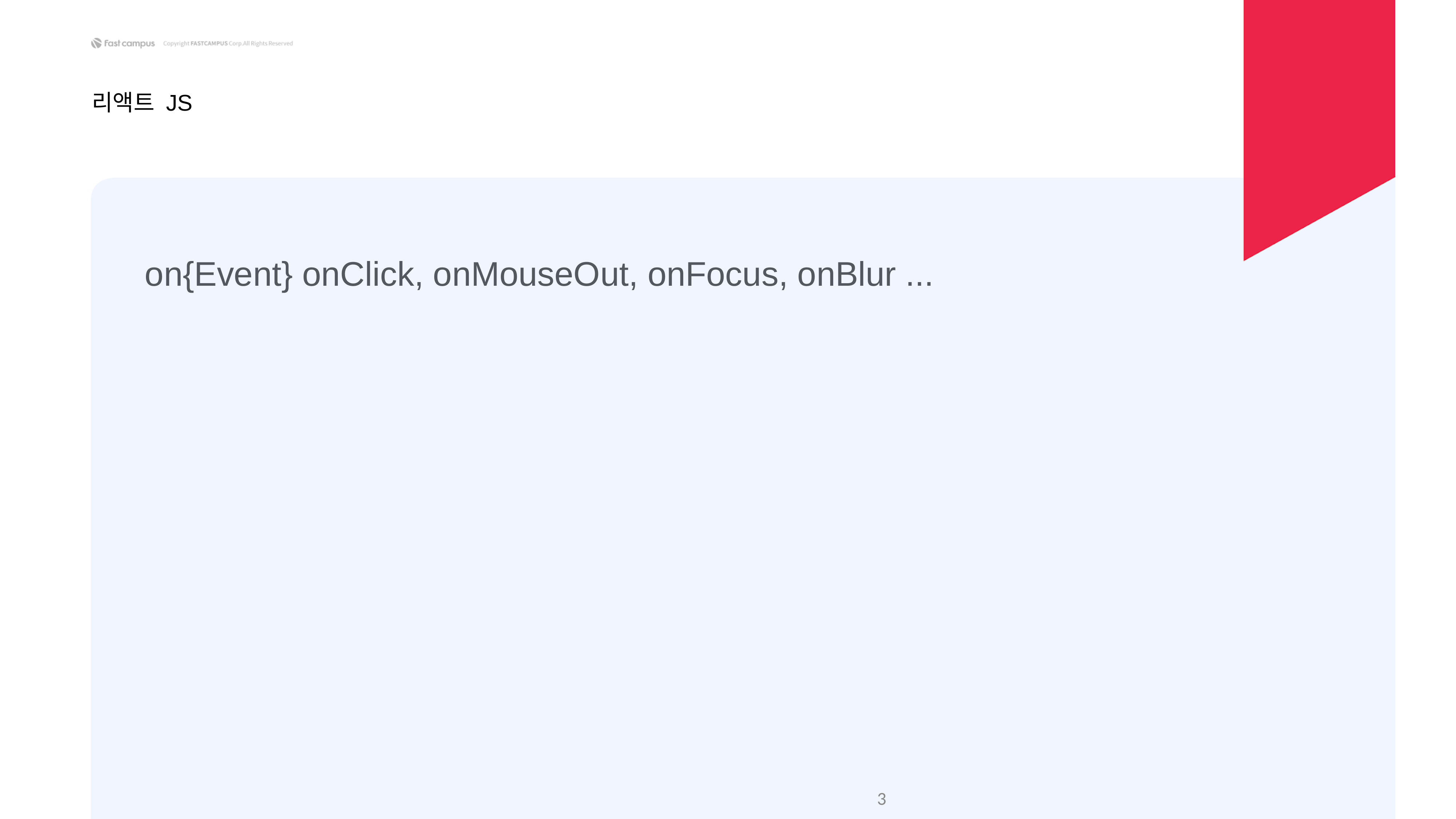

리액트 JS
on{Event} onClick, onMouseOut, onFocus, onBlur ...
3